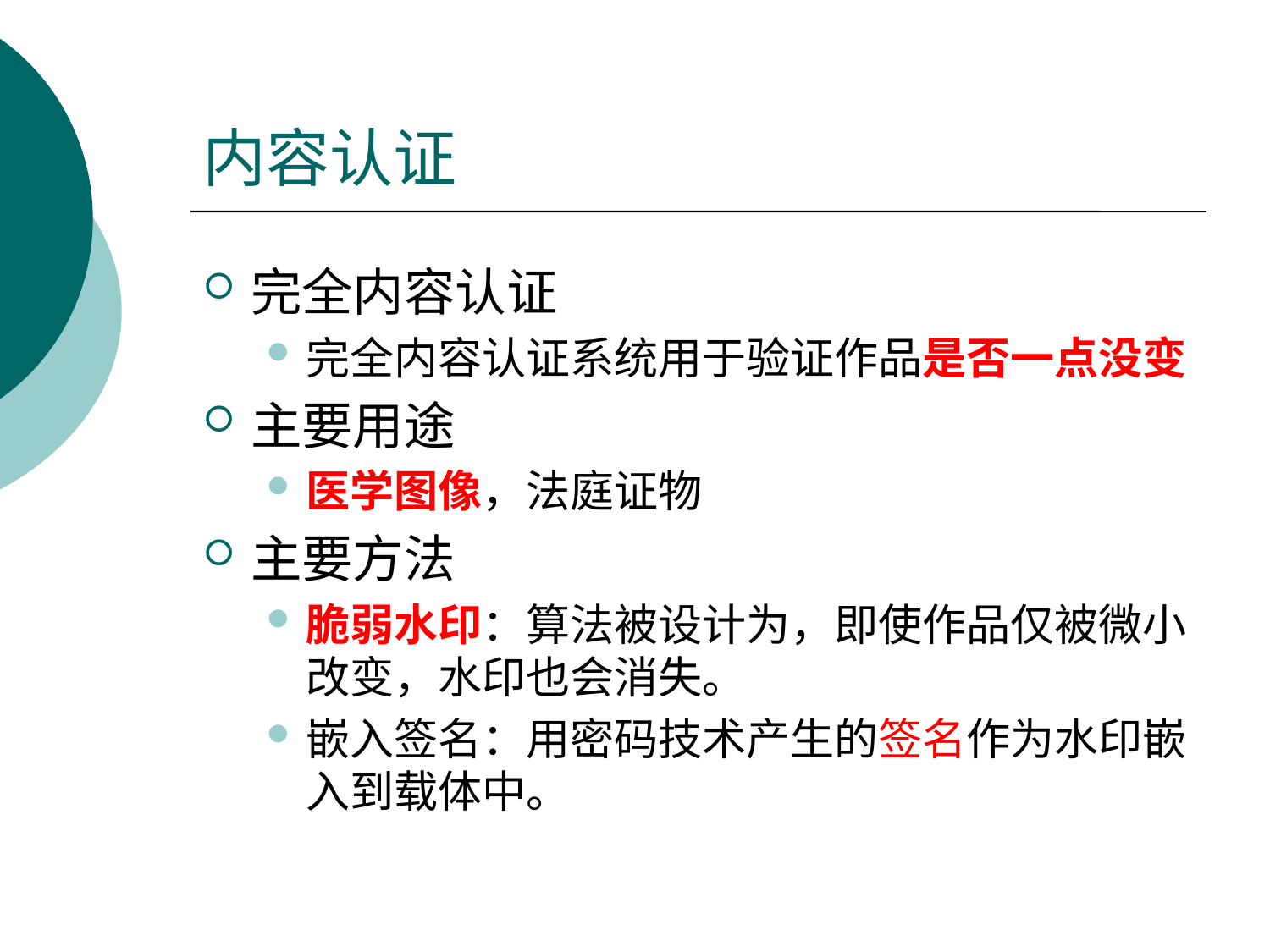

# 内容认证
完全内容认证
完全内容认证系统用于验证作品是否一点没变
主要用途
医学图像，法庭证物
主要方法
脆弱水印：算法被设计为，即使作品仅被微小改变，水印也会消失。
嵌入签名：用密码技术产生的签名作为水印嵌入到载体中。